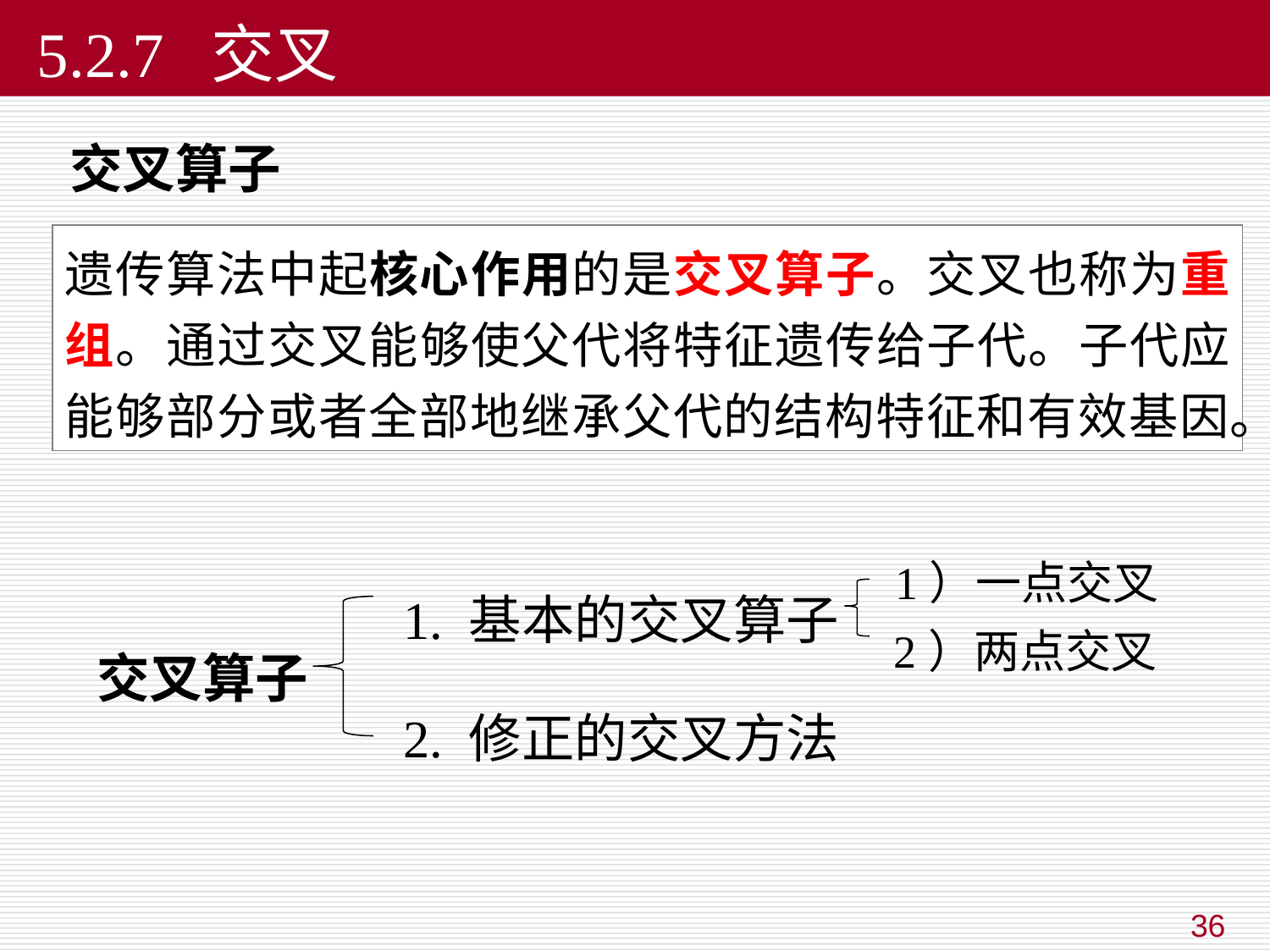

# 5.2.7  交叉
 交叉算子

遗传算法中起核心作用的是交叉算子。交叉也称为重组。通过交叉能够使父代将特征遗传给子代。子代应能够部分或者全部地继承父代的结构特征和有效基因。
 1）一点交叉
 1. 基本的交叉算子

 2）两点交叉
 交叉算子

 2. 修正的交叉方法

36